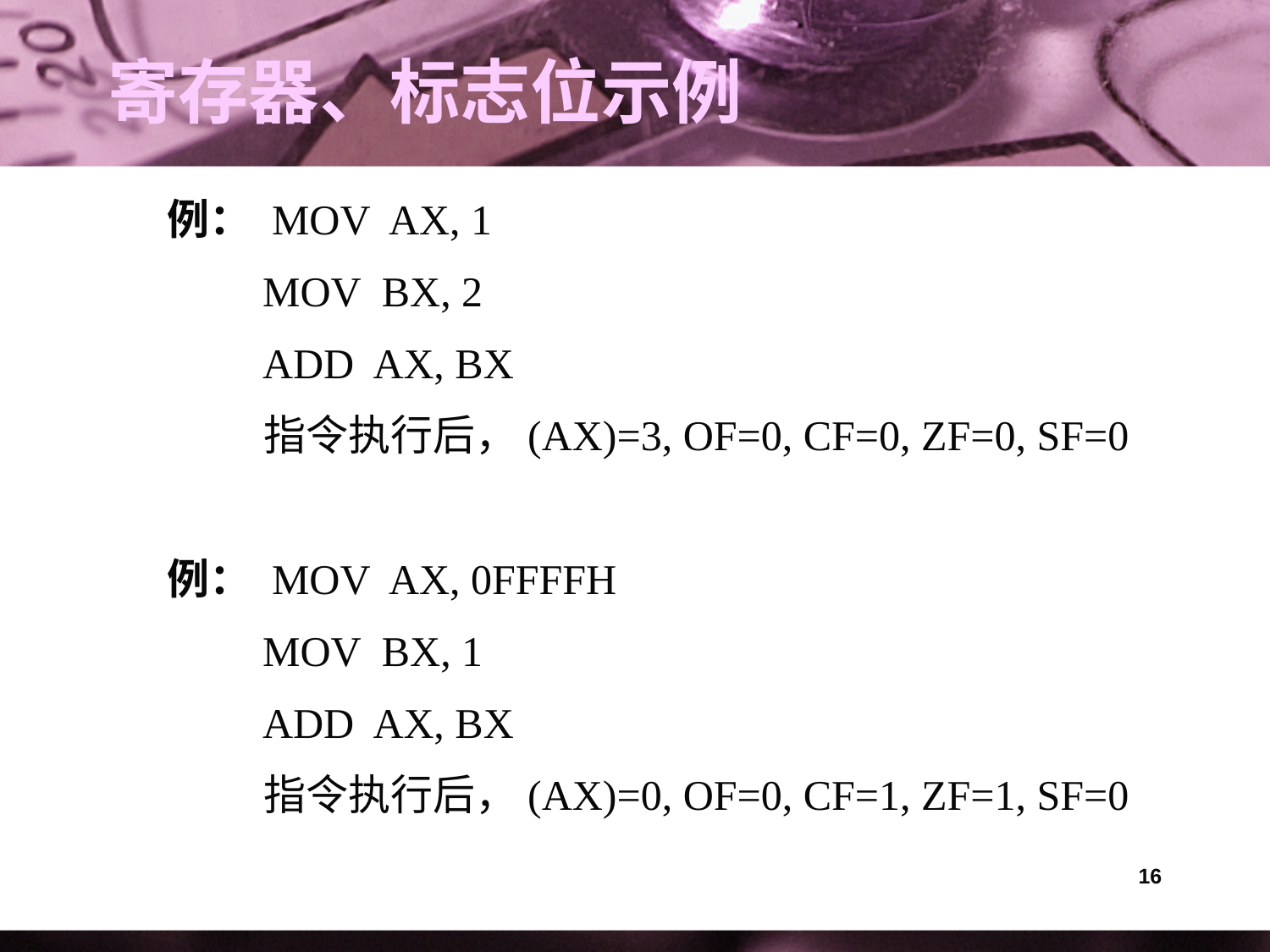

# 寄存器、标志位示例
例： MOV  AX, 1
         MOV  BX, 2
         ADD  AX, BX
         指令执行后，(AX)=3, OF=0, CF=0, ZF=0, SF=0

例： MOV  AX, 0FFFFH
         MOV  BX, 1
         ADD  AX, BX
         指令执行后，(AX)=0, OF=0, CF=1, ZF=1, SF=0
16